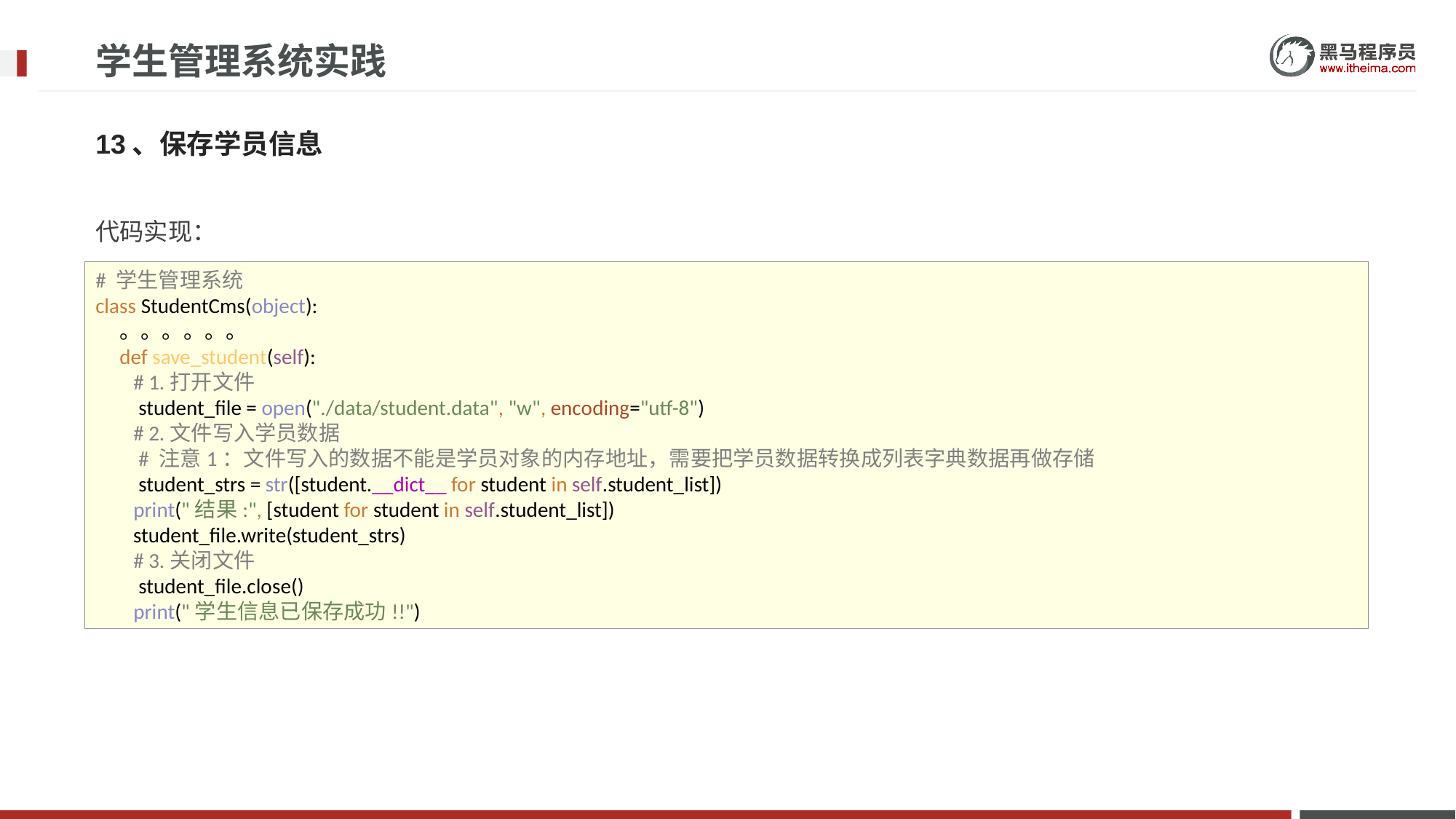

# 学生管理系统实践
13、保存学员信息
代码实现：
# 学生管理系统 class StudentCms(object): 。。。。。。 def save_student(self): # 1.打开文件 student_file = open("./data/student.data", "w", encoding="utf-8") # 2.文件写入学员数据 # 注意1：文件写入的数据不能是学员对象的内存地址，需要把学员数据转换成列表字典数据再做存储 student_strs = str([student.__dict__ for student in self.student_list]) print("结果:", [student for student in self.student_list]) student_file.write(student_strs) # 3.关闭文件 student_file.close() print("学生信息已保存成功!!")